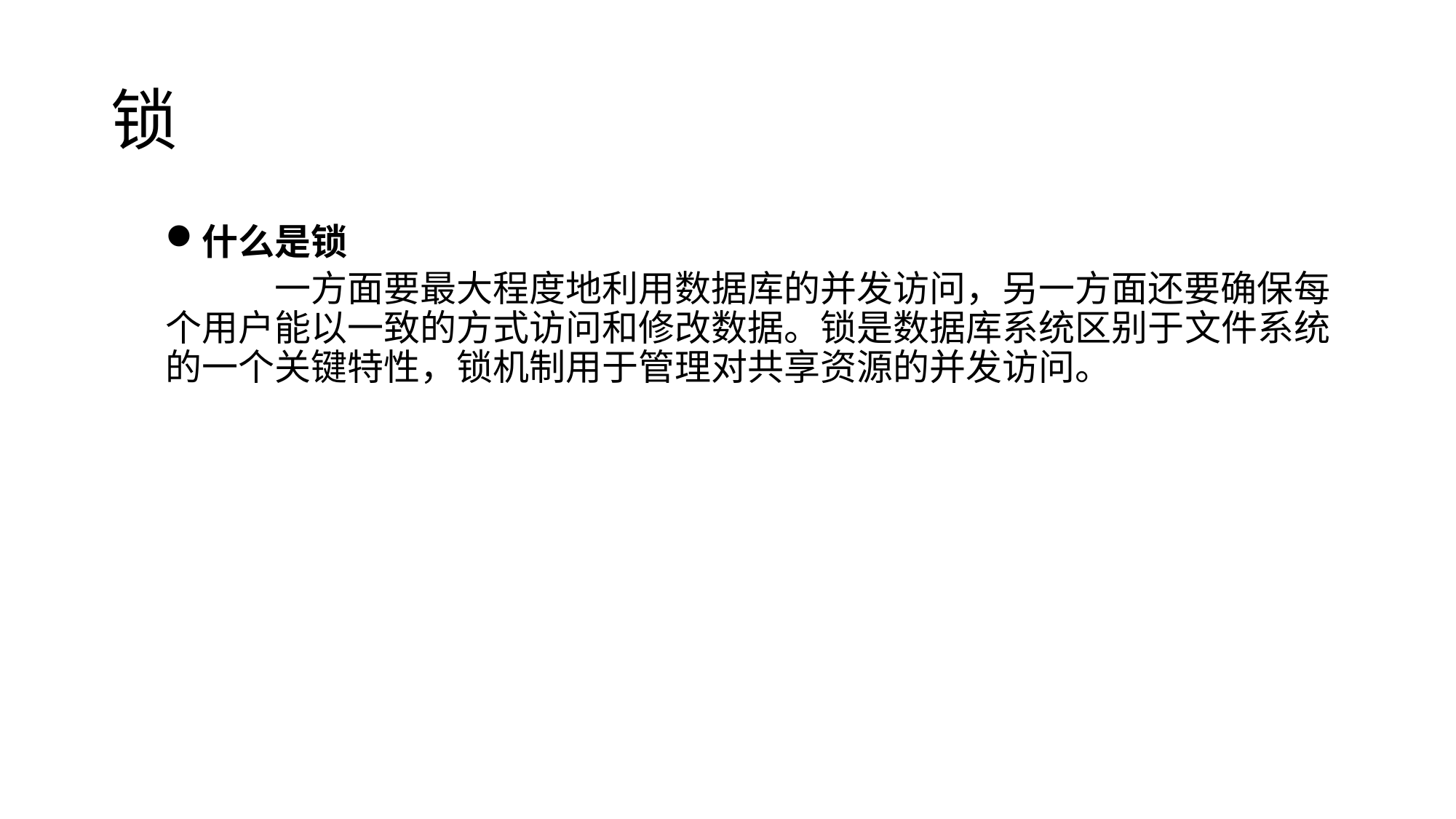

# 锁
什么是锁
	一方面要最大程度地利用数据库的并发访问，另一方面还要确保每个用户能以一致的方式访问和修改数据。锁是数据库系统区别于文件系统的一个关键特性，锁机制用于管理对共享资源的并发访问。